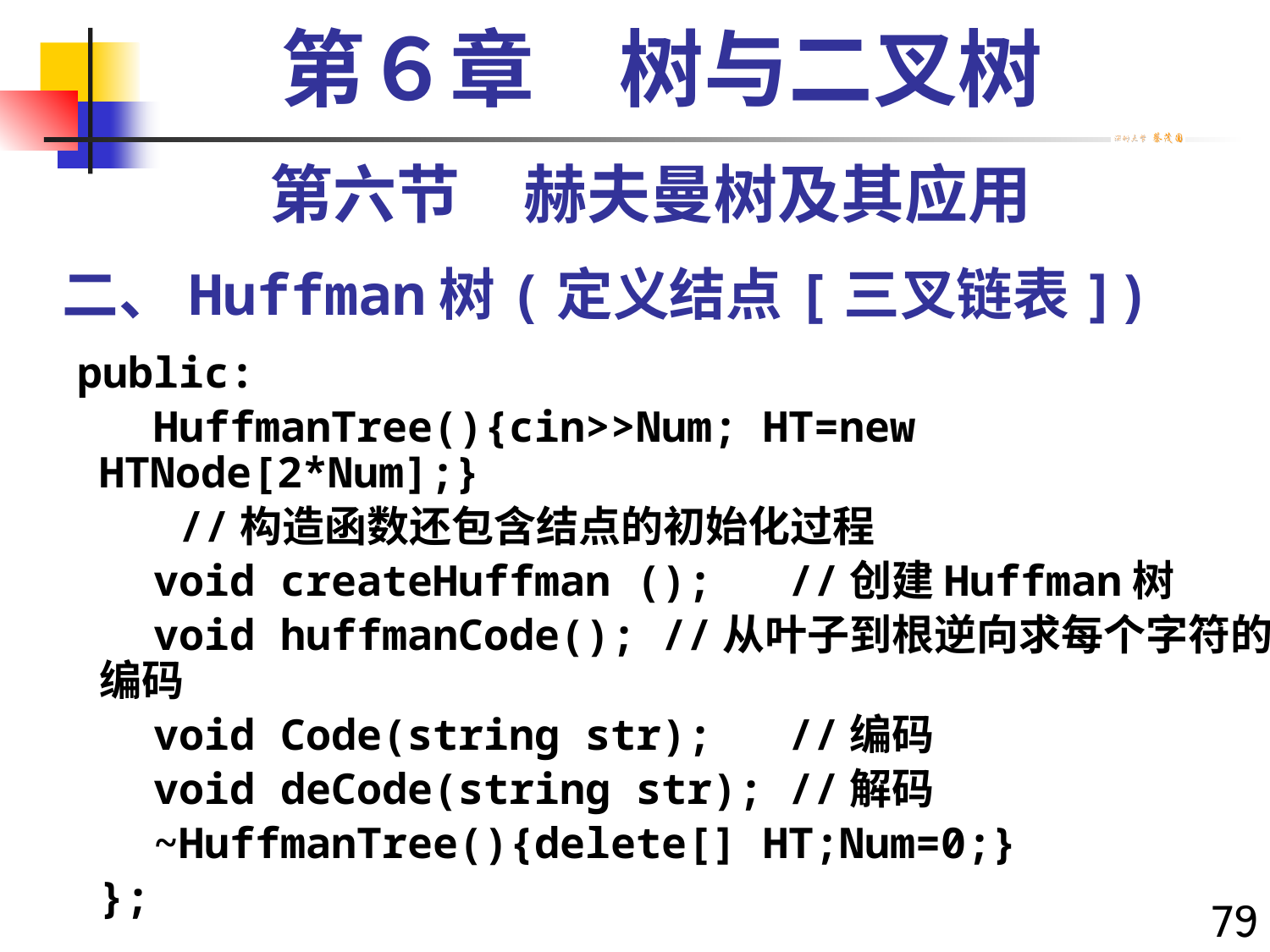

第６章　树与二叉树
第六节　赫夫曼树及其应用
# 二、Huffman树(定义结点[三叉链表])
 public:
    HuffmanTree(){cin>>Num; HT=new HTNode[2*Num];}
     //构造函数还包含结点的初始化过程
    void createHuffman ();   //创建Huffman树
    void huffmanCode(); //从叶子到根逆向求每个字符的编码
    void Code(string str);   //编码
    void deCode(string str); //解码
    ~HuffmanTree(){delete[] HT;Num=0;}
	};
79